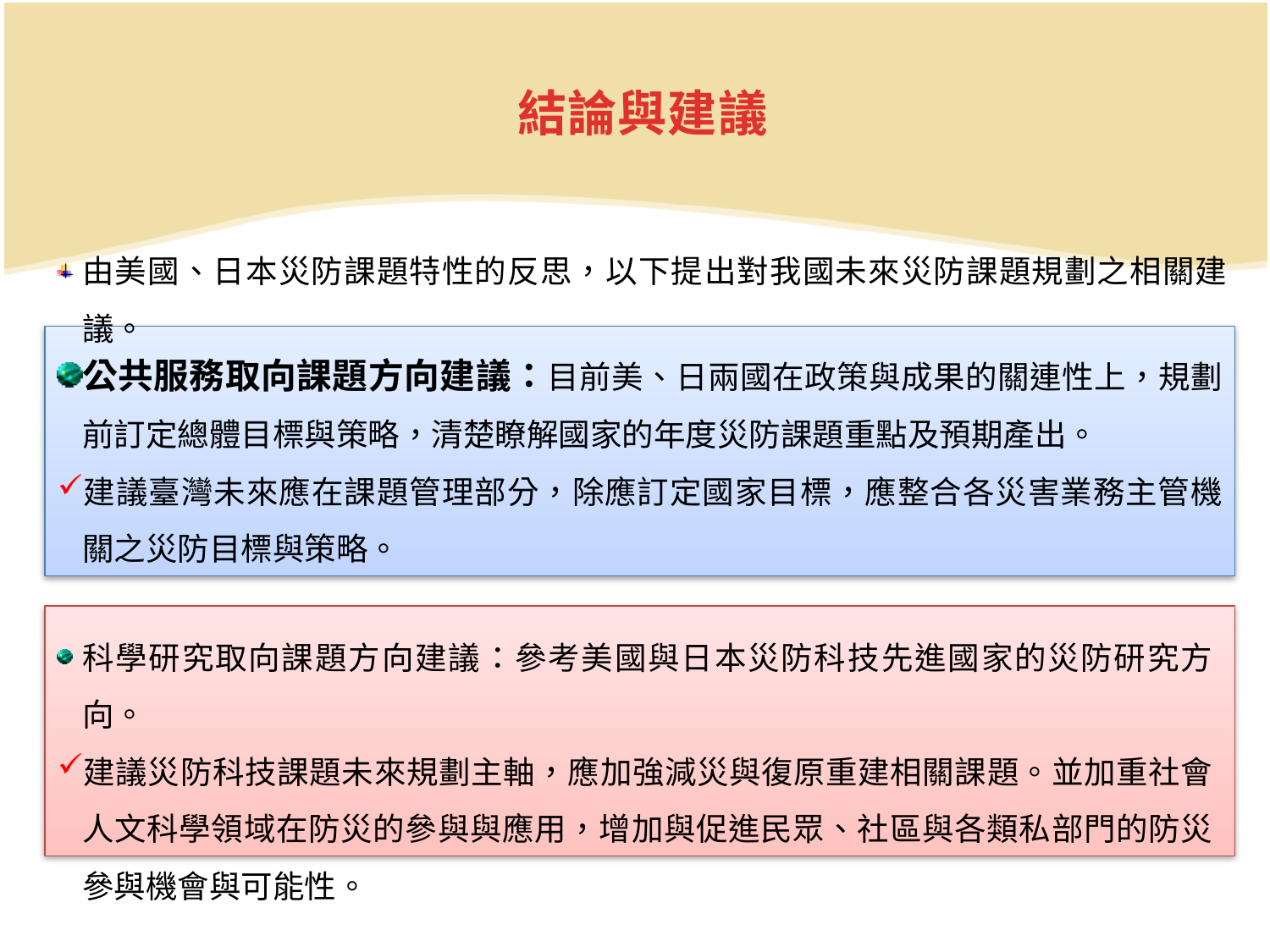

結論與建議
由美國、日本災防課題特性的反思，以下提出對我國未來災防課題規劃之相關建議。

公共服務取向課題方向建議：目前美、日兩國在政策與成果的關連性上，規劃前訂定總體目標與策略，清楚瞭解國家的年度災防課題重點及預期產出。
建議臺灣未來應在課題管理部分，除應訂定國家目標，應整合各災害業務主管機關之災防目標與策略。

科學研究取向課題方向建議：參考美國與日本災防科技先進國家的災防研究方向。
建議災防科技課題未來規劃主軸，應加強減災與復原重建相關課題。並加重社會人文科學領域在防災的參與與應用，增加與促進民眾、社區與各類私部門的防災參與機會與可能性。